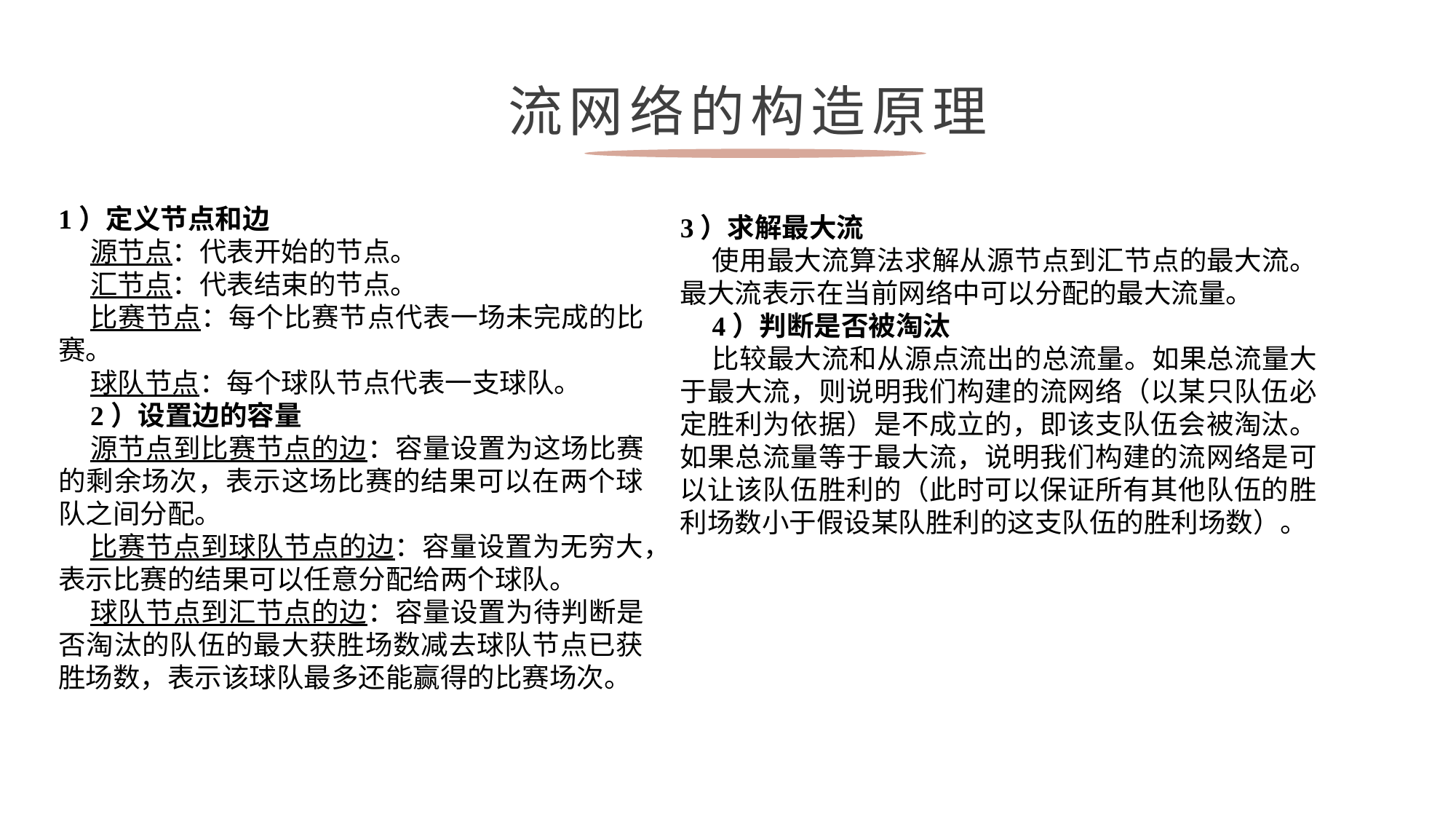

流网络的构造原理

1）定义节点和边
源节点：代表开始的节点。
汇节点：代表结束的节点。
比赛节点：每个比赛节点代表一场未完成的比赛。
球队节点：每个球队节点代表一支球队。
2）设置边的容量
源节点到比赛节点的边：容量设置为这场比赛的剩余场次，表示这场比赛的结果可以在两个球队之间分配。
比赛节点到球队节点的边：容量设置为无穷大，表示比赛的结果可以任意分配给两个球队。
球队节点到汇节点的边：容量设置为待判断是否淘汰的队伍的最大获胜场数减去球队节点已获胜场数，表示该球队最多还能赢得的比赛场次。

3）求解最大流
使用最大流算法求解从源节点到汇节点的最大流。最大流表示在当前网络中可以分配的最大流量。
4）判断是否被淘汰
比较最大流和从源点流出的总流量。如果总流量大于最大流，则说明我们构建的流网络（以某只队伍必定胜利为依据）是不成立的，即该支队伍会被淘汰。如果总流量等于最大流，说明我们构建的流网络是可以让该队伍胜利的（此时可以保证所有其他队伍的胜利场数小于假设某队胜利的这支队伍的胜利场数）。